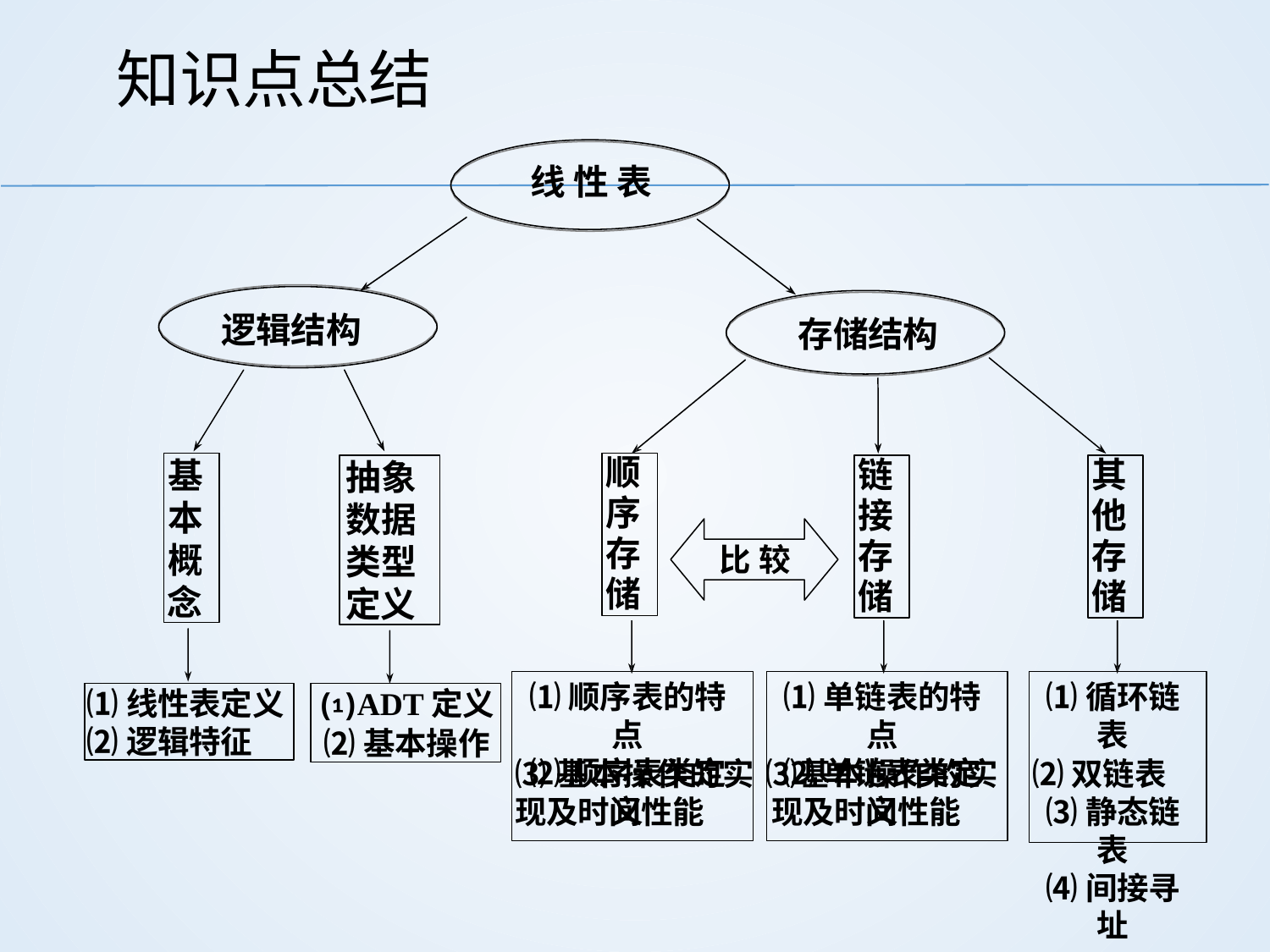

# 知识点总结

线 性 表

逻辑结构
存储结构

基 本 概 念
顺 序 存 储
抽象 数据 类型 定义
链 接 存 储
其 他 存 储

比较

⑴顺序表的特点
⑵顺序表类定义
⑴单链表的特点
⑵单链表类定义
⑴循环链表
⑵双链表
⑶静态链表
⑷间接寻址
⑴线性表定义
⑵逻辑特征
⑴ADT定义
⑵基本操作
⑶基本操作的实 ⑶基本操作的实 现及时间性能	现及时间性能